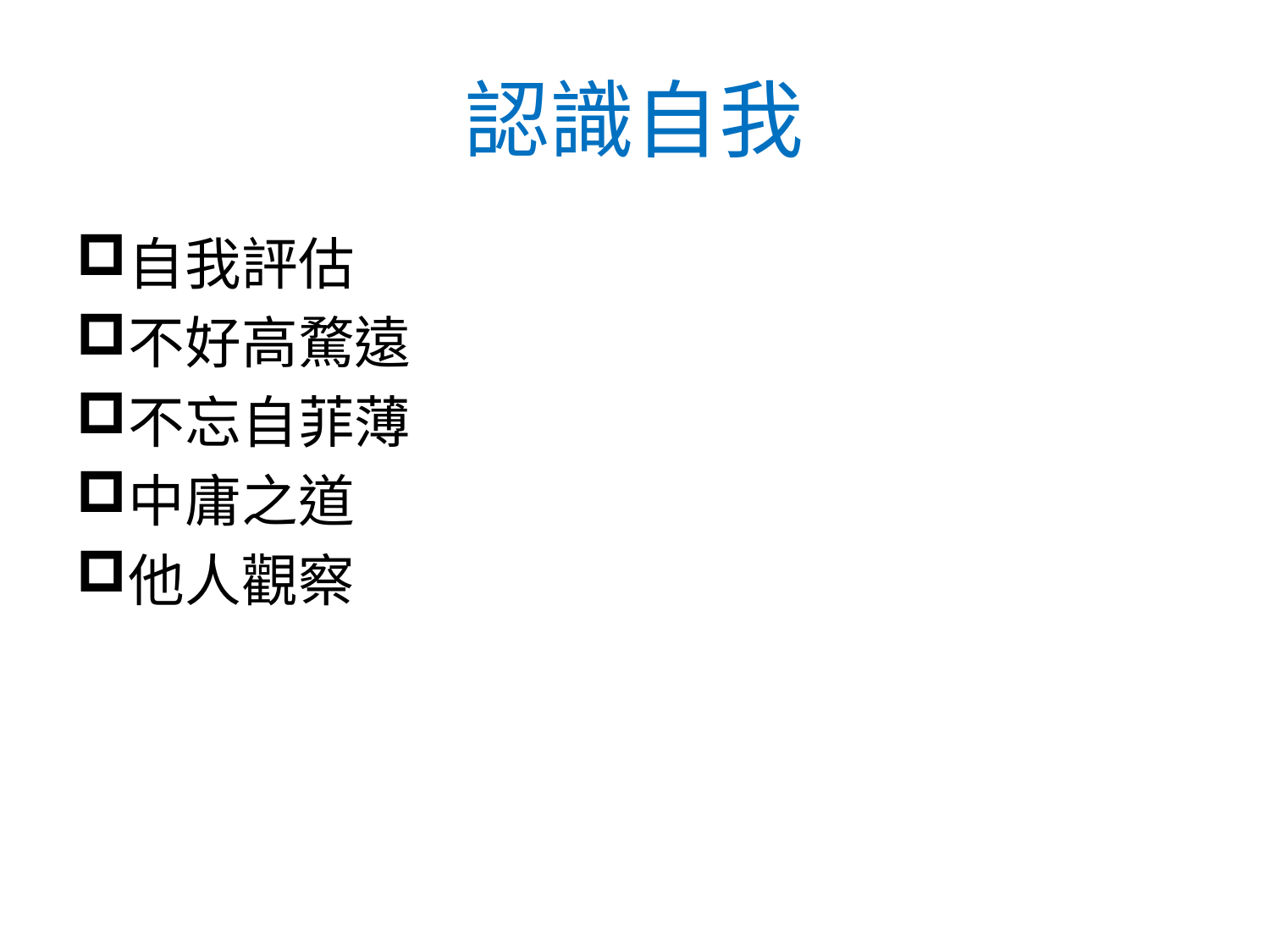

# 認識自我
自我評估
不好高騖遠
不忘自菲薄
中庸之道
他人觀察